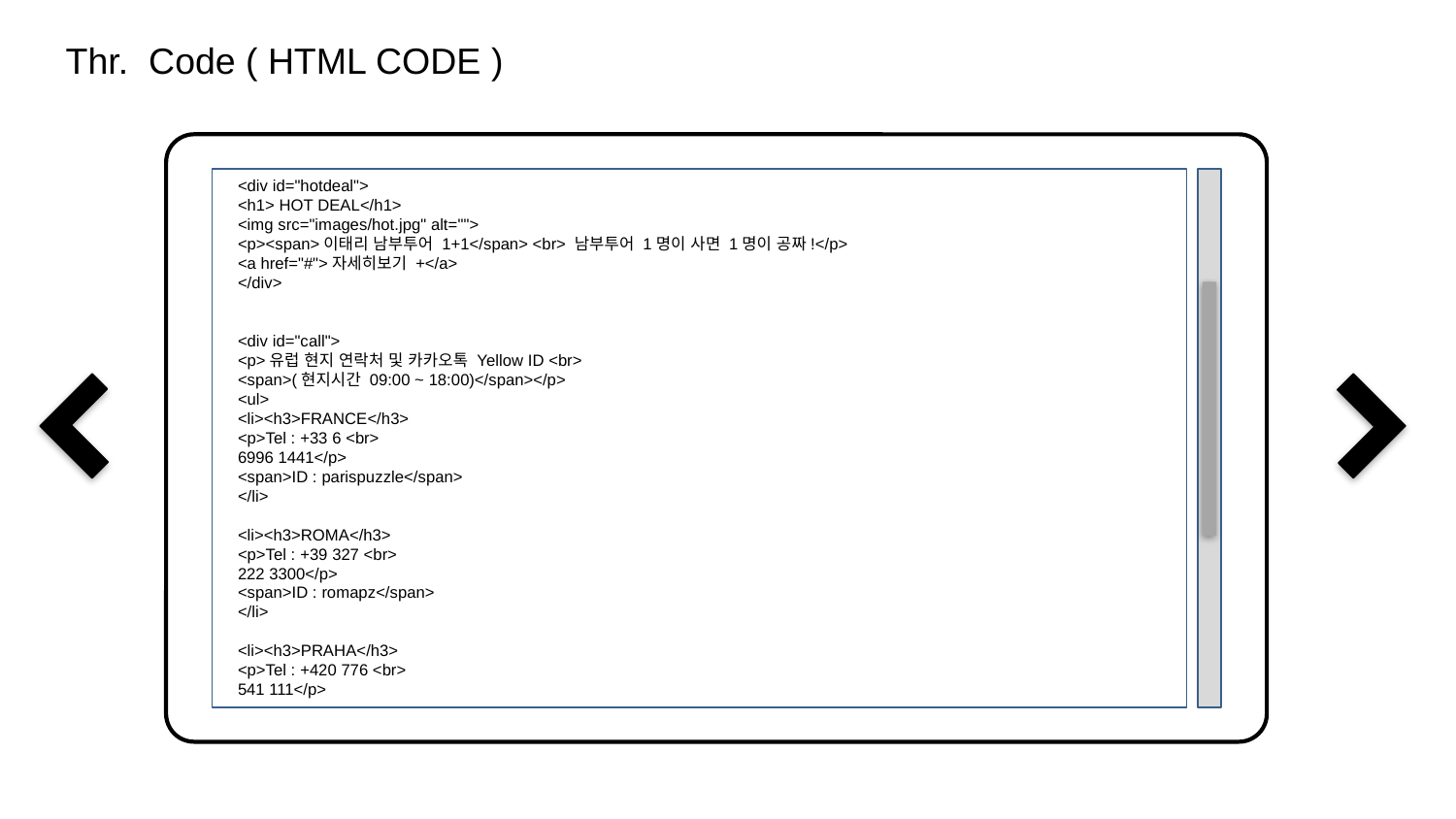

Thr.  Code ( HTML CODE )

<div id="hotdeal">
<h1> HOT DEAL</h1>
<img src="images/hot.jpg" alt="">
<p><span>이태리 남부투어 1+1</span> <br> 남부투어 1명이 사면 1명이 공짜!</p>
<a href="#">자세히보기 +</a>
</div>

<div id="call">
<p>유럽 현지 연락처 및 카카오톡 Yellow ID <br>
<span>(현지시간 09:00 ~ 18:00)</span></p>
<ul>
<li><h3>FRANCE</h3>
<p>Tel : +33 6 <br>
6996 1441</p>
<span>ID : parispuzzle</span>
</li>
<li><h3>ROMA</h3>
<p>Tel : +39 327 <br>
222 3300</p>
<span>ID : romapz</span>
</li>

<li><h3>PRAHA</h3>
<p>Tel : +420 776 <br>
541 111</p>